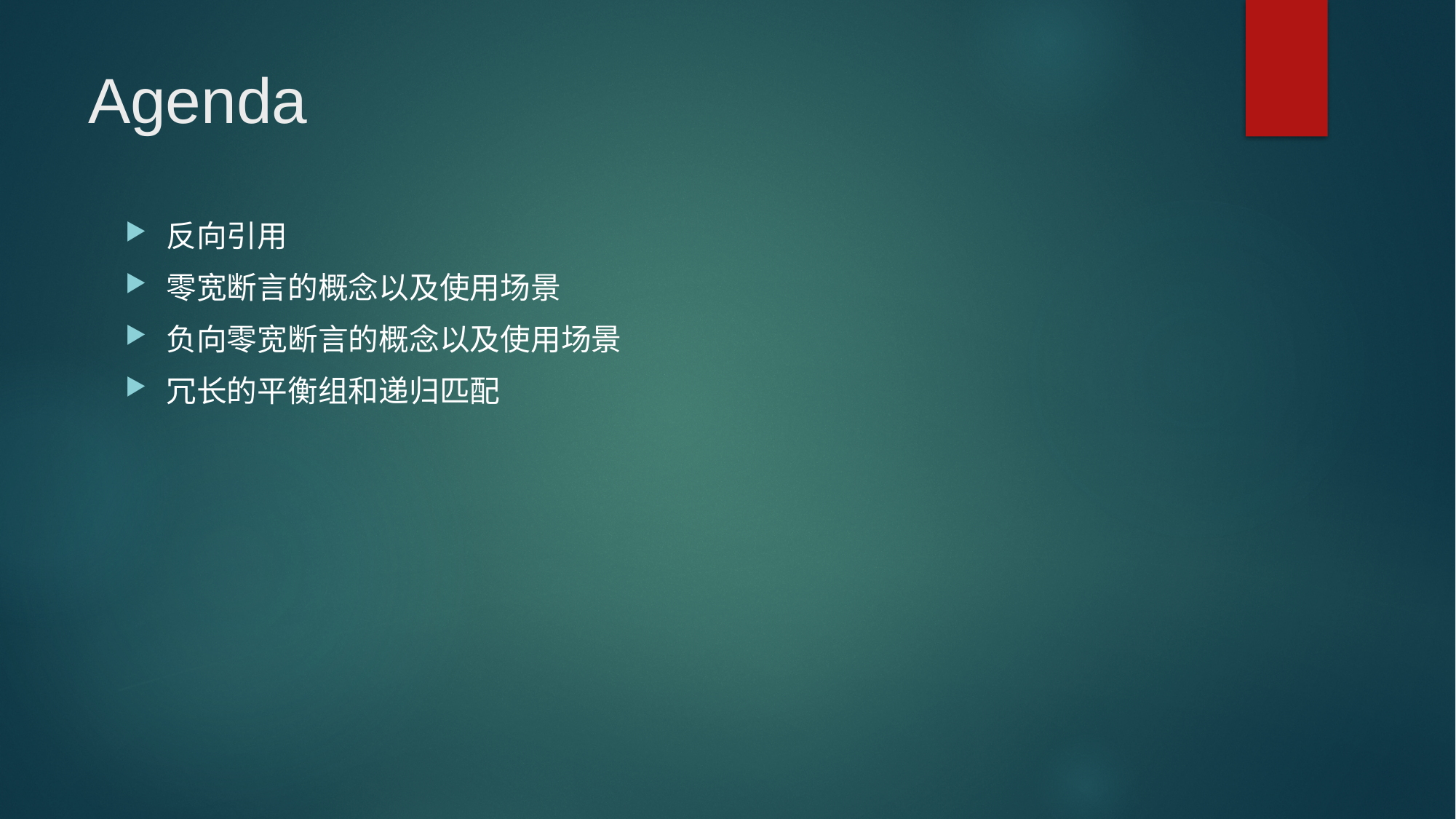

# Agenda
反向引用
零宽断言的概念以及使用场景
负向零宽断言的概念以及使用场景
冗长的平衡组和递归匹配